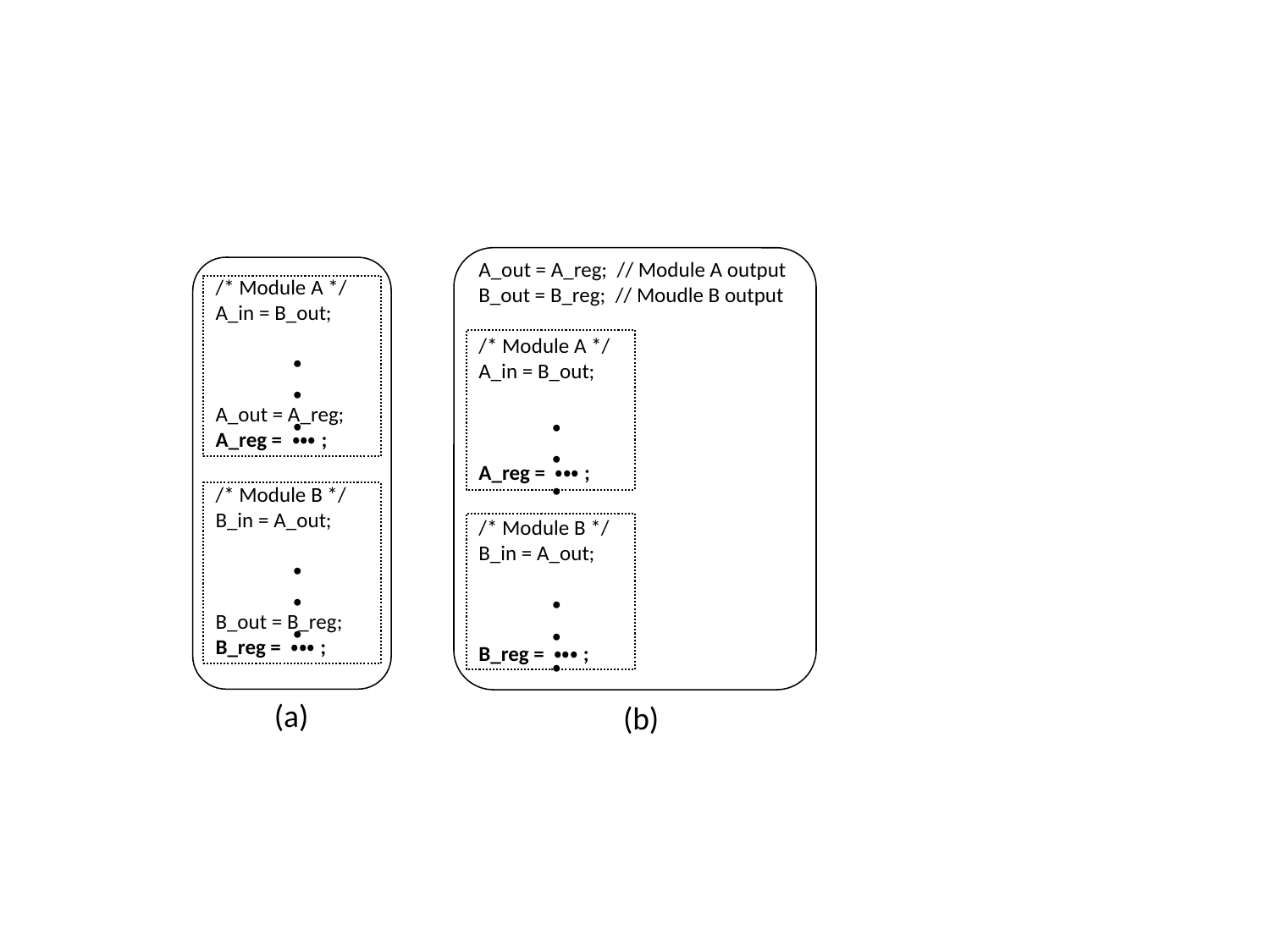

A_out = A_reg;  // Module A output
B_out = B_reg;  // Moudle B output

/* Module A */
A_in = B_out;

A_reg = ・・・;

/* Module B */
B_in = A_out;

B_reg = ・・・;

・・・

・・・

/* Module A */
A_in = B_out;

A_out = A_reg;
A_reg = ・・・;

/* Module B */
B_in = A_out;

B_out = B_reg;
B_reg = ・・・;

・・・

・・・
(a)
(b)